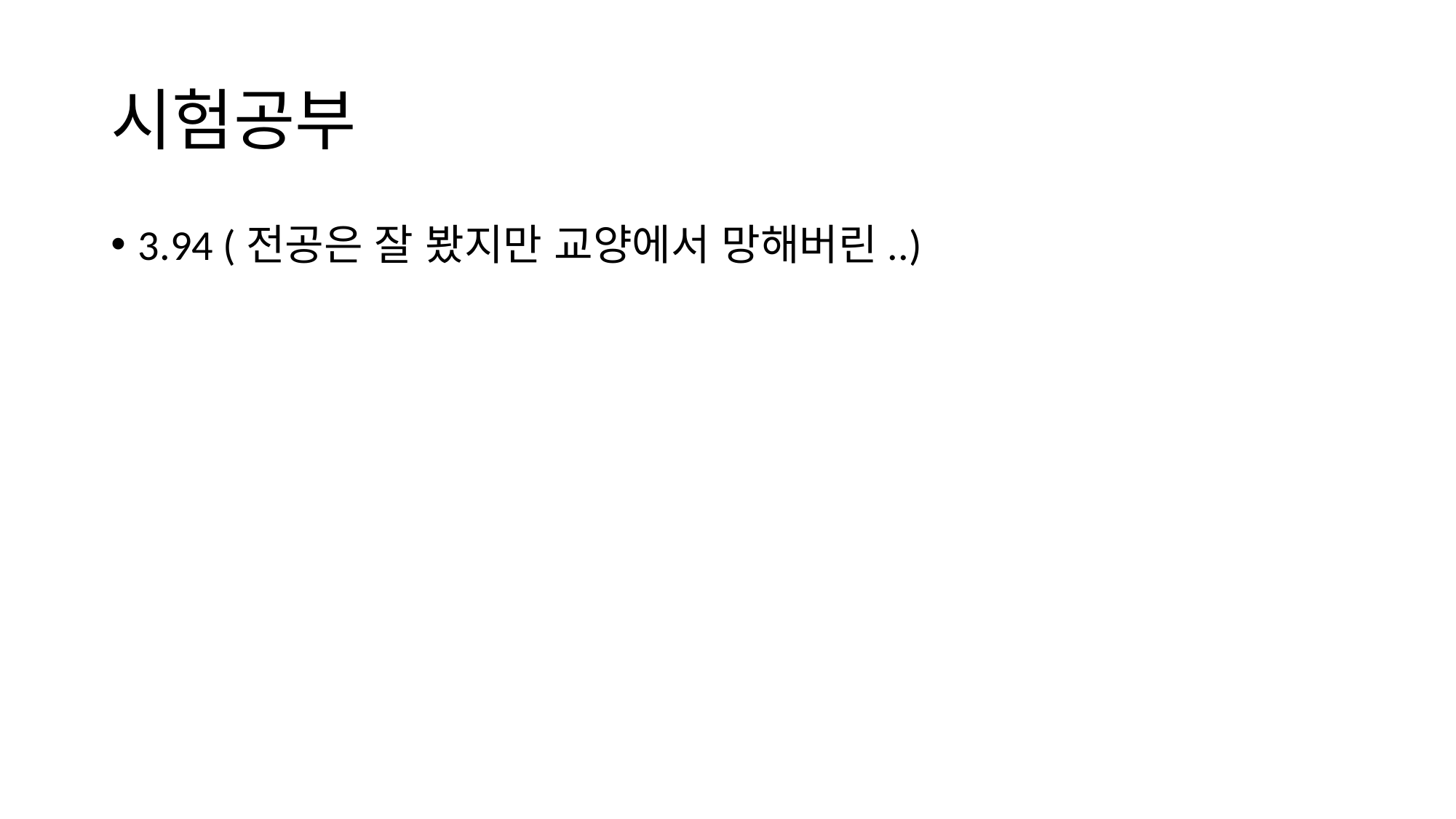

# 시험공부
3.94 (전공은 잘 봤지만 교양에서 망해버린..)